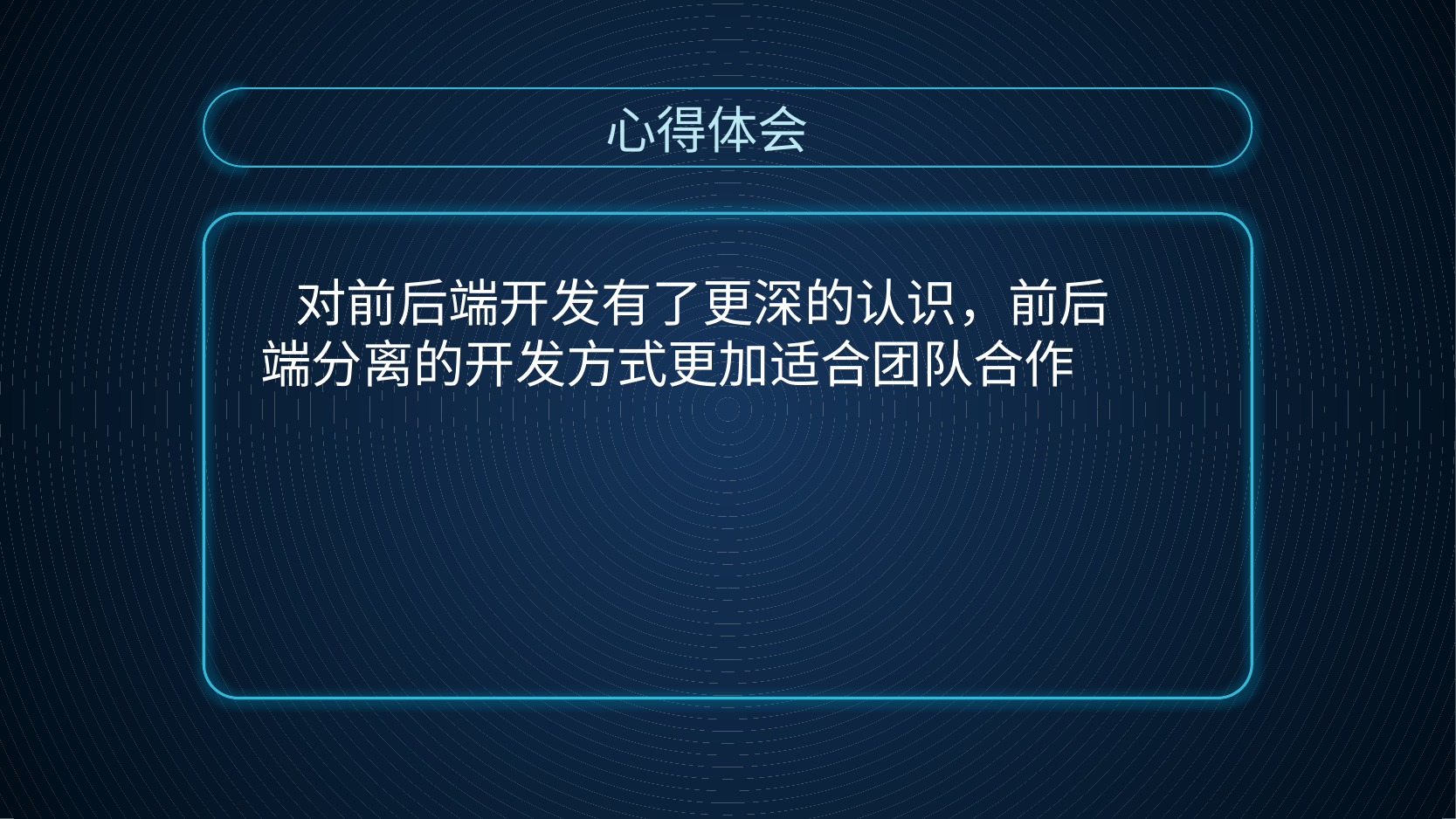

心得体会

  对前后端开发有了更深的认识，前后端分离的开发方式更加适合团队合作